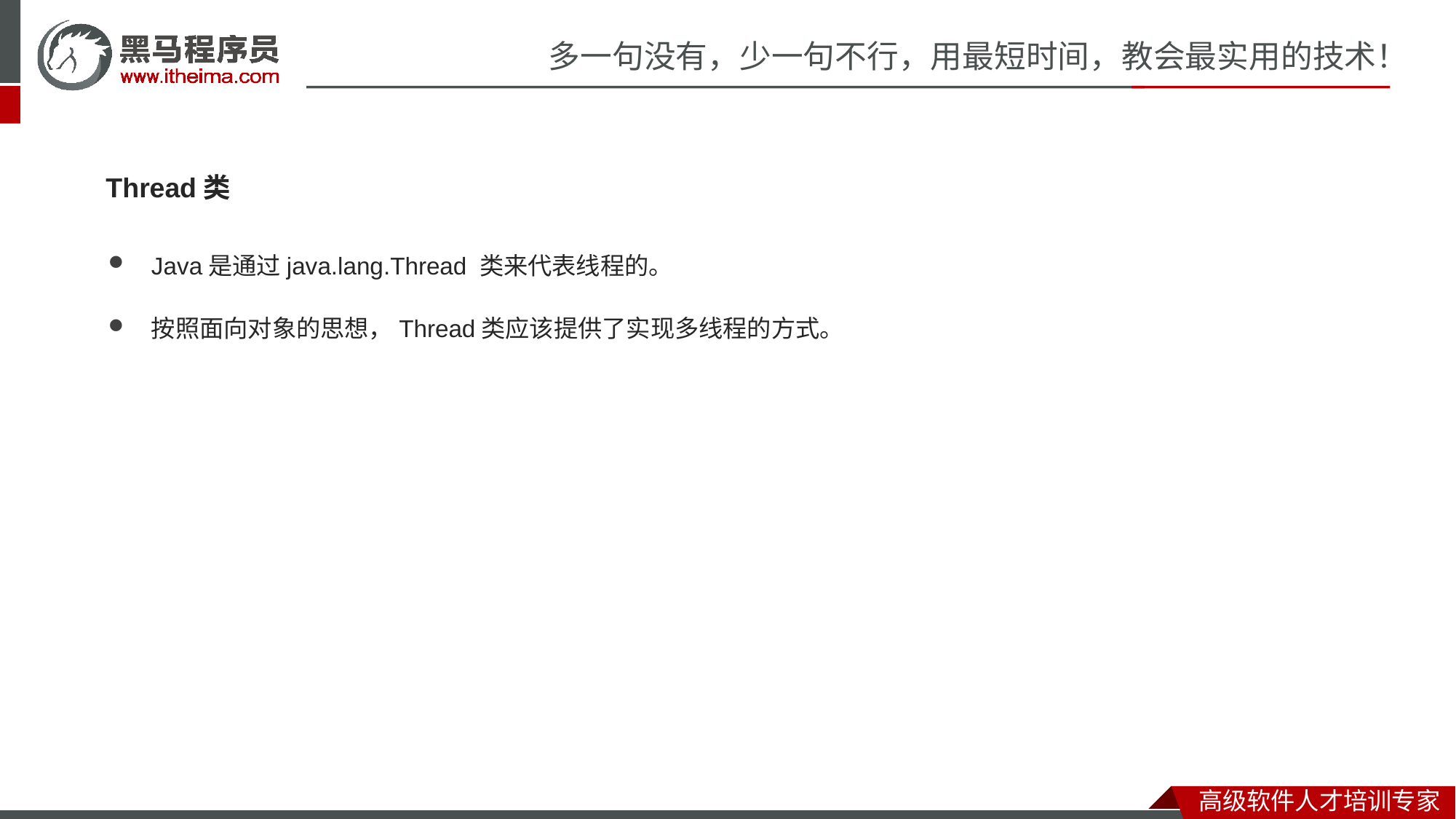

Thread类
Java是通过java.lang.Thread 类来代表线程的。
按照面向对象的思想，Thread类应该提供了实现多线程的方式。